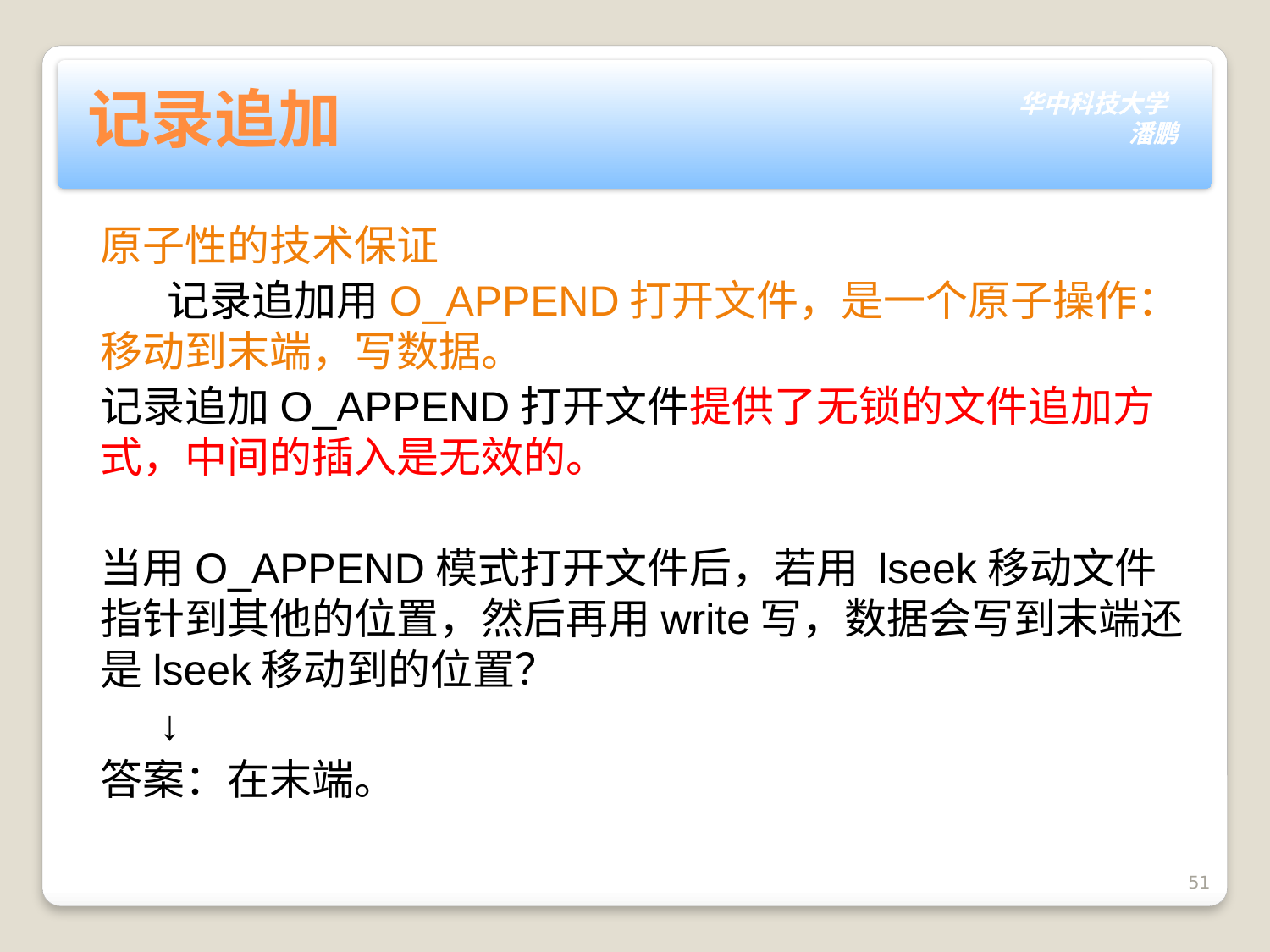

# 记录追加
原子性的技术保证
      记录追加用O_APPEND打开文件，是一个原子操作：移动到末端，写数据。
记录追加O_APPEND打开文件提供了无锁的文件追加方式，中间的插入是无效的。

当用O_APPEND模式打开文件后，若用 lseek移动文件指针到其他的位置，然后再用write写，数据会写到末端还是lseek移动到的位置？
     ↓
答案：在末端。
51